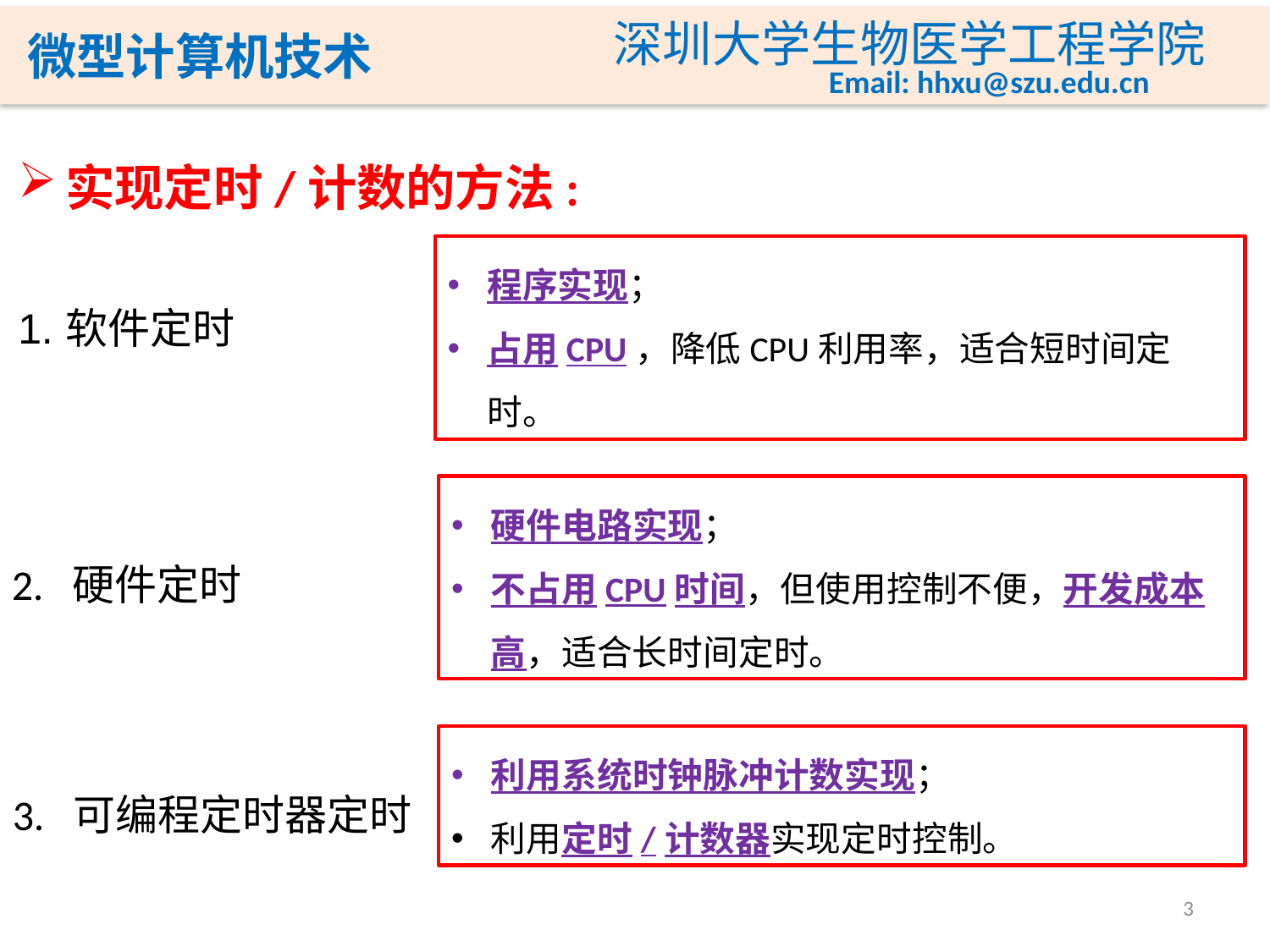

实现定时/计数的方法:
软件定时
程序实现；
占用CPU，降低CPU利用率，适合短时间定时。
2.  硬件定时
硬件电路实现；
不占用CPU时间，但使用控制不便，开发成本高，适合长时间定时。
3.  可编程定时器定时
利用系统时钟脉冲计数实现；
利用定时/计数器实现定时控制。
3